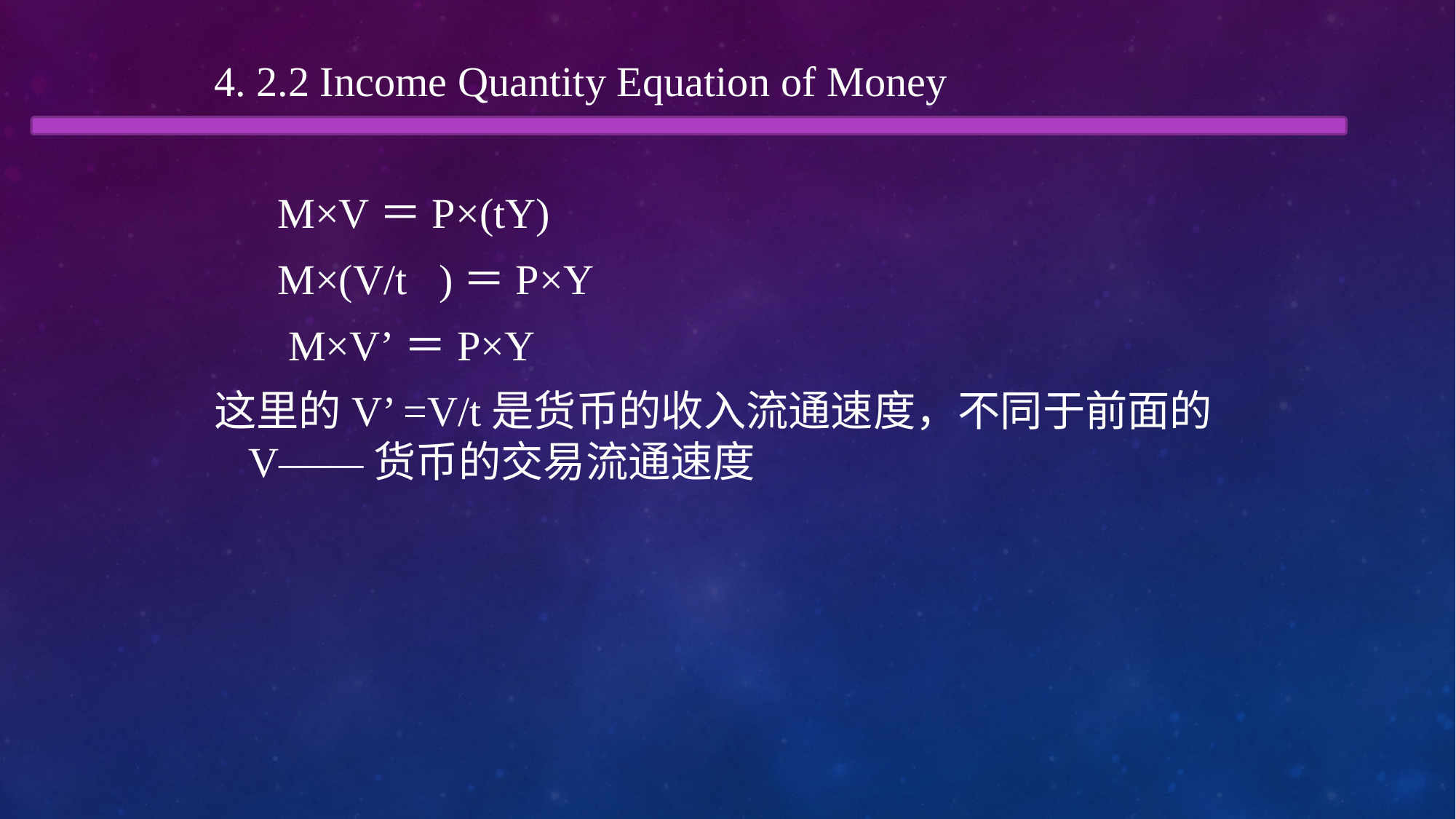

4. 2.2 Income Quantity Equation of Money

      M×V＝P×(tY)
      M×(V/t   )＝P×Y
       M×V’＝P×Y
这里的V’ =V/t是货币的收入流通速度，不同于前面的V——货币的交易流通速度